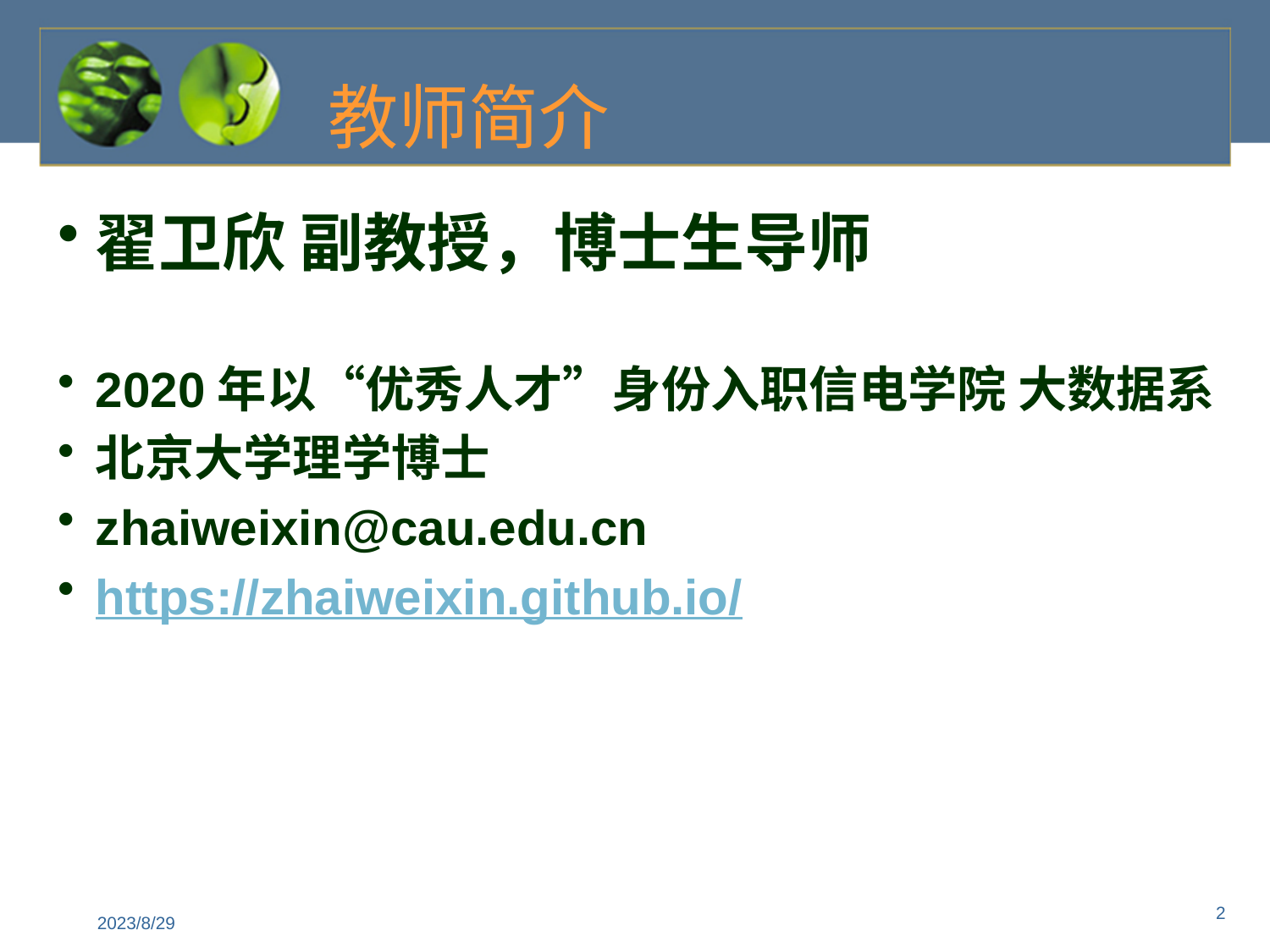

教师简介
翟卫欣 副教授，博士生导师

2020年以“优秀人才”身份入职信电学院 大数据系
北京大学理学博士
zhaiweixin@cau.edu.cn
https://zhaiweixin.github.io/

2
2023/8/29